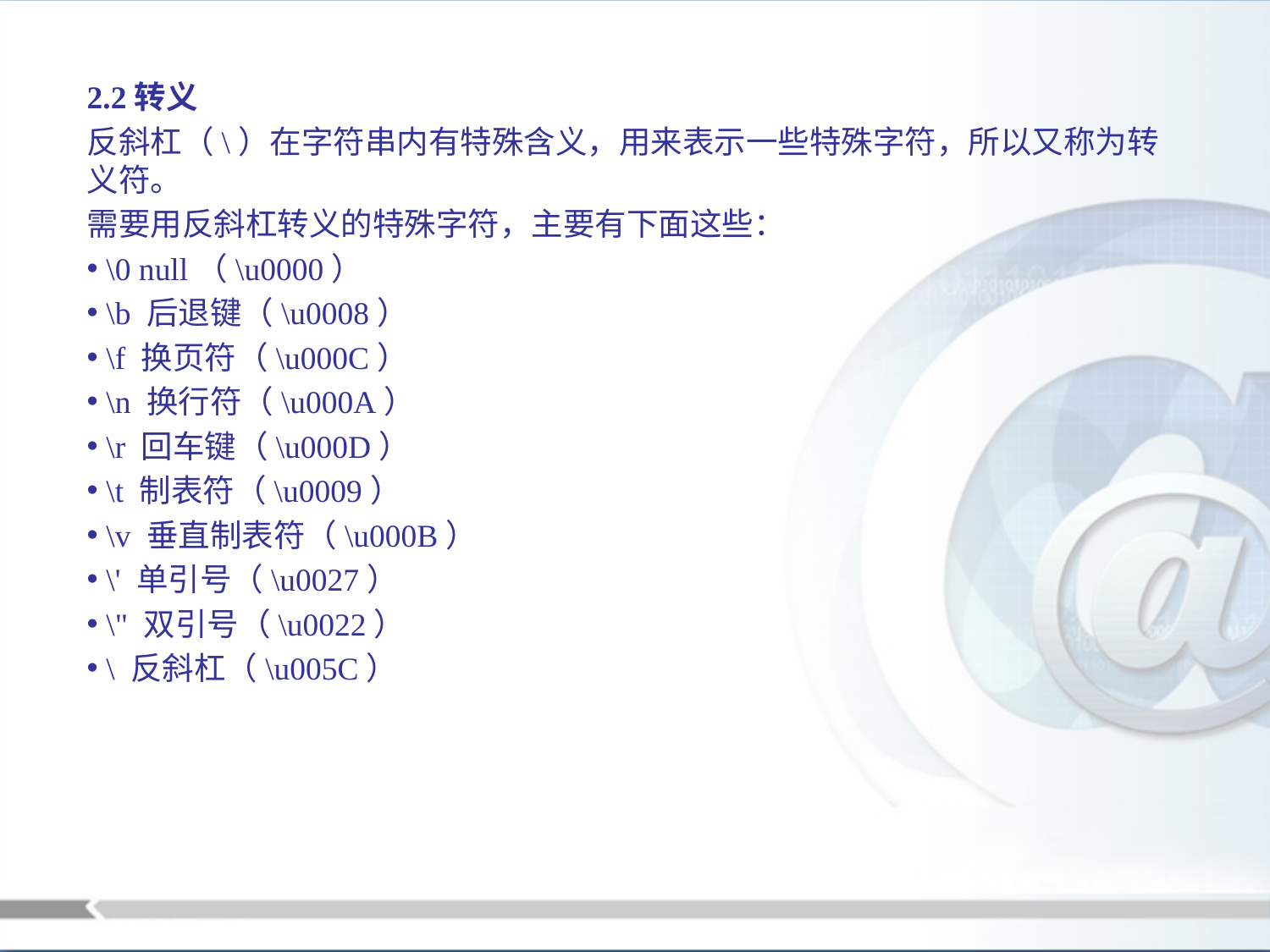

2.2转义
反斜杠（\）在字符串内有特殊含义，用来表示一些特殊字符，所以又称为转义符。
需要用反斜杠转义的特殊字符，主要有下面这些：
 \0 null（\u0000）
 \b 后退键（\u0008）
 \f 换页符（\u000C）
 \n 换行符（\u000A）
 \r 回车键（\u000D）
 \t 制表符（\u0009）
 \v 垂直制表符（\u000B）
 \' 单引号（\u0027）
 \" 双引号（\u0022）
 \ 反斜杠（\u005C）